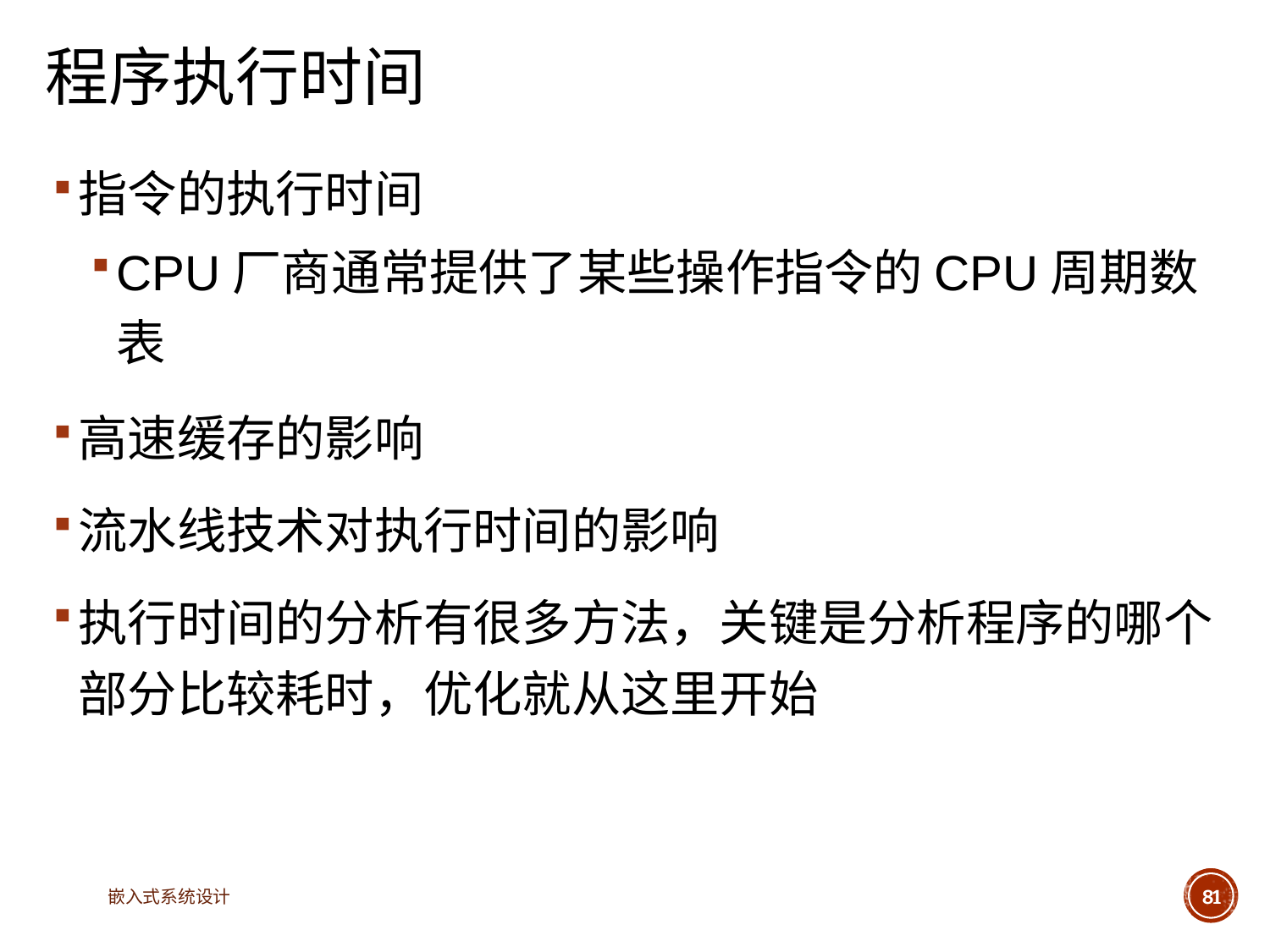

# 程序执行时间
指令的执行时间
CPU厂商通常提供了某些操作指令的CPU周期数表
高速缓存的影响
流水线技术对执行时间的影响
执行时间的分析有很多方法，关键是分析程序的哪个部分比较耗时，优化就从这里开始
嵌入式系统设计
81